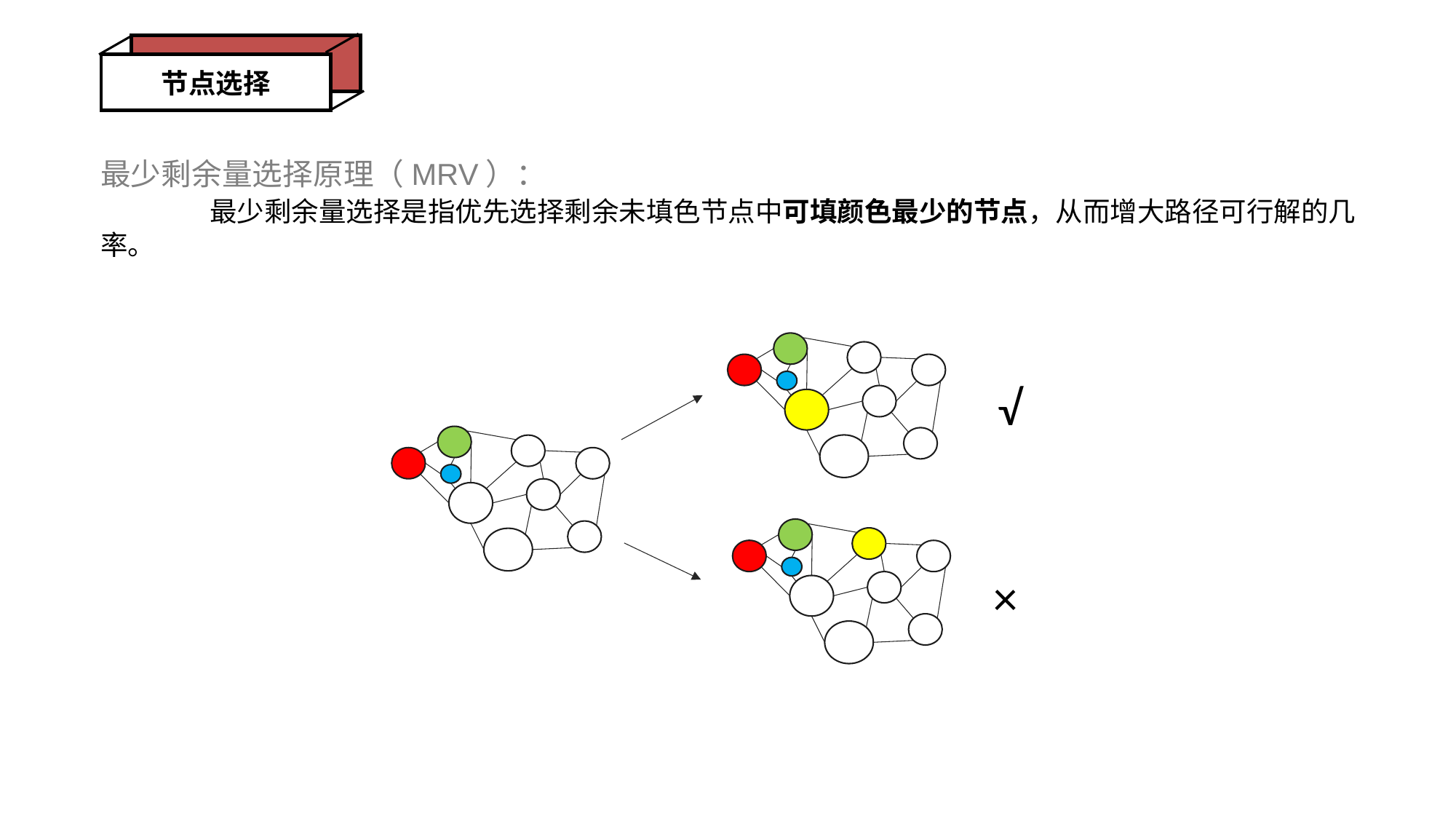

节点选择
最少剩余量选择原理（MRV）：
    	最少剩余量选择是指优先选择剩余未填色节点中可填颜色最少的节点，从而增大路径可行解的几率。

√

×